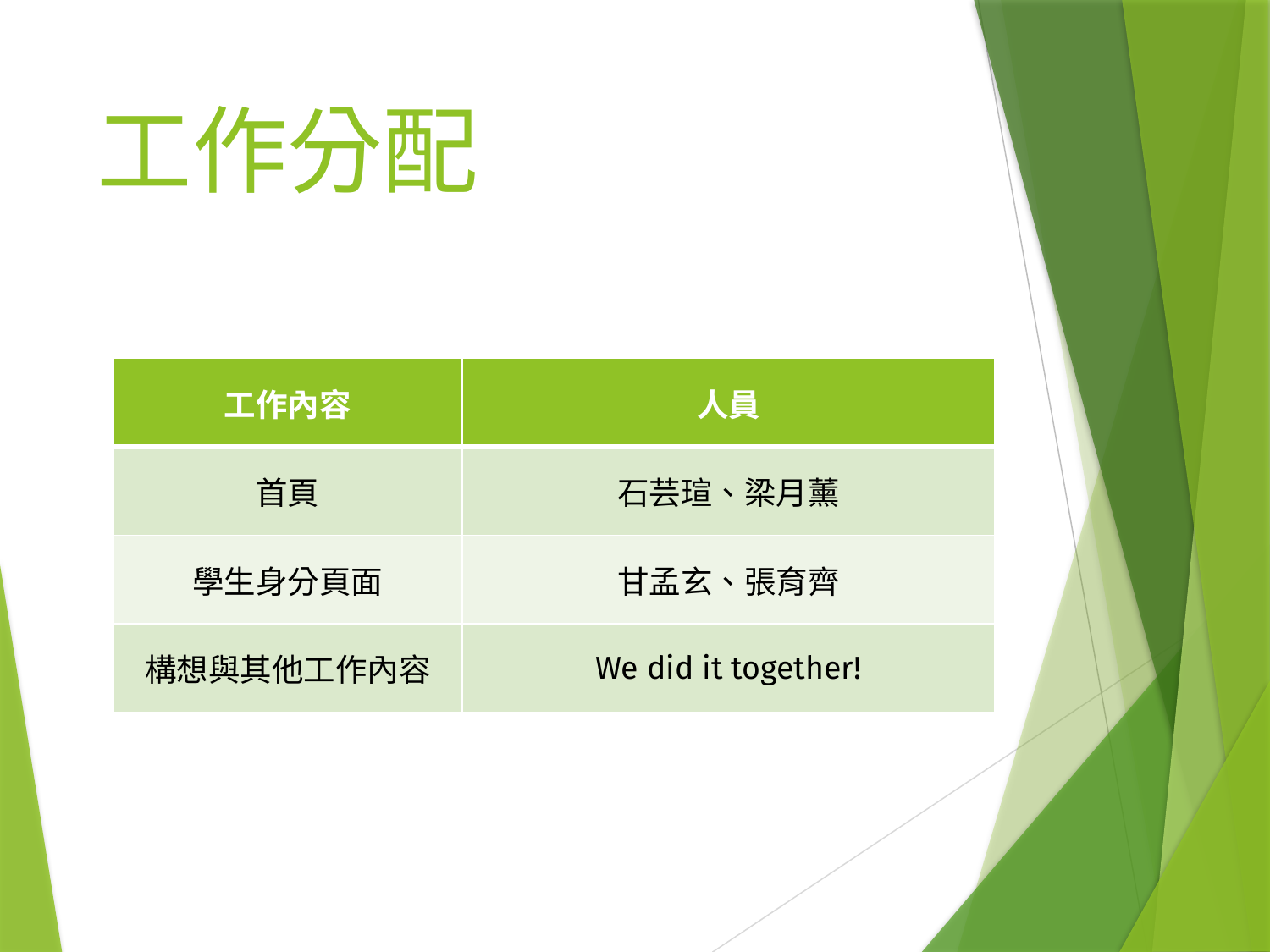

# 工作分配
| 工作內容 | 人員 |
| --- | --- |
| 首頁 | 石芸瑄、梁月薰 |
| 學生身分頁面 | 甘孟玄、張育齊 |
| 構想與其他工作內容 | We did it together! |